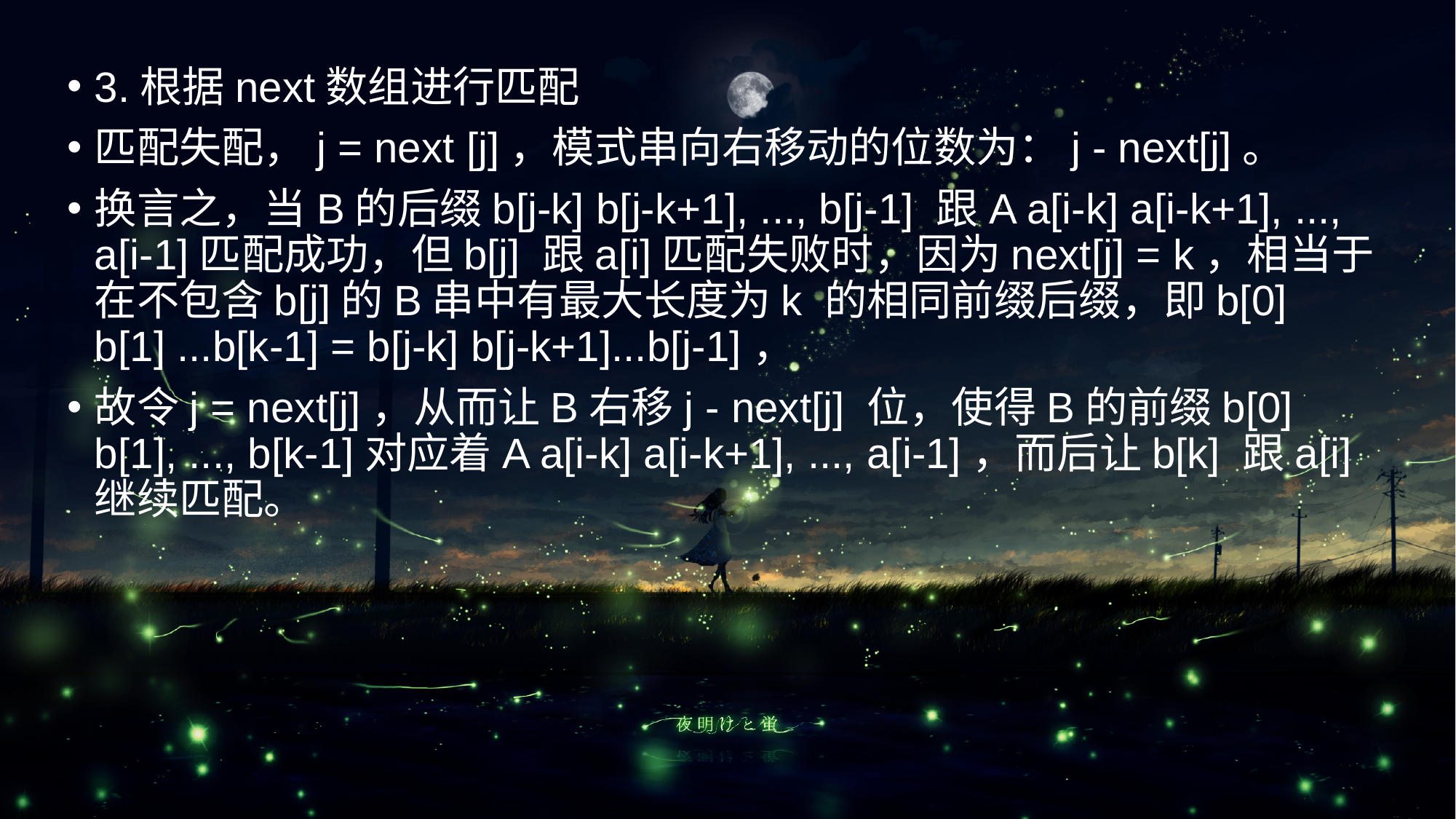

3.根据next数组进行匹配
匹配失配，j = next [j]，模式串向右移动的位数为：j - next[j]。
换言之，当B的后缀b[j-k] b[j-k+1], ..., b[j-1] 跟A a[i-k] a[i-k+1], ..., a[i-1]匹配成功，但b[j] 跟a[i]匹配失败时，因为next[j] = k，相当于在不包含b[j]的B串中有最大长度为k 的相同前缀后缀，即b[0] b[1] ...b[k-1] = b[j-k] b[j-k+1]...b[j-1]，
故令j = next[j]，从而让B右移j - next[j] 位，使得B的前缀b[0] b[1], ..., b[k-1]对应着A a[i-k] a[i-k+1], ..., a[i-1]，而后让b[k] 跟a[i] 继续匹配。